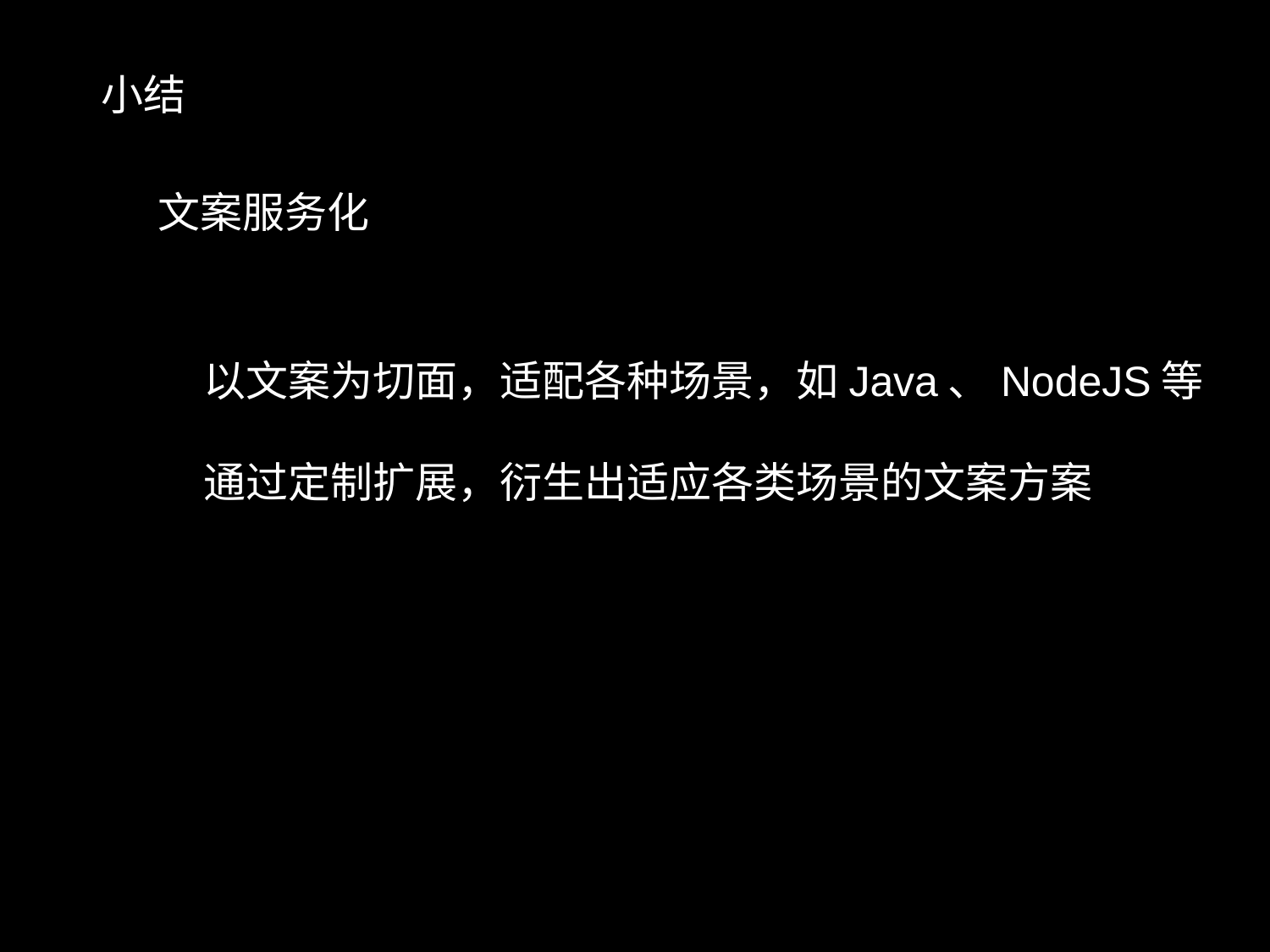

小结
文案服务化
以文案为切面，适配各种场景，如Java、NodeJS等

通过定制扩展，衍生出适应各类场景的文案方案